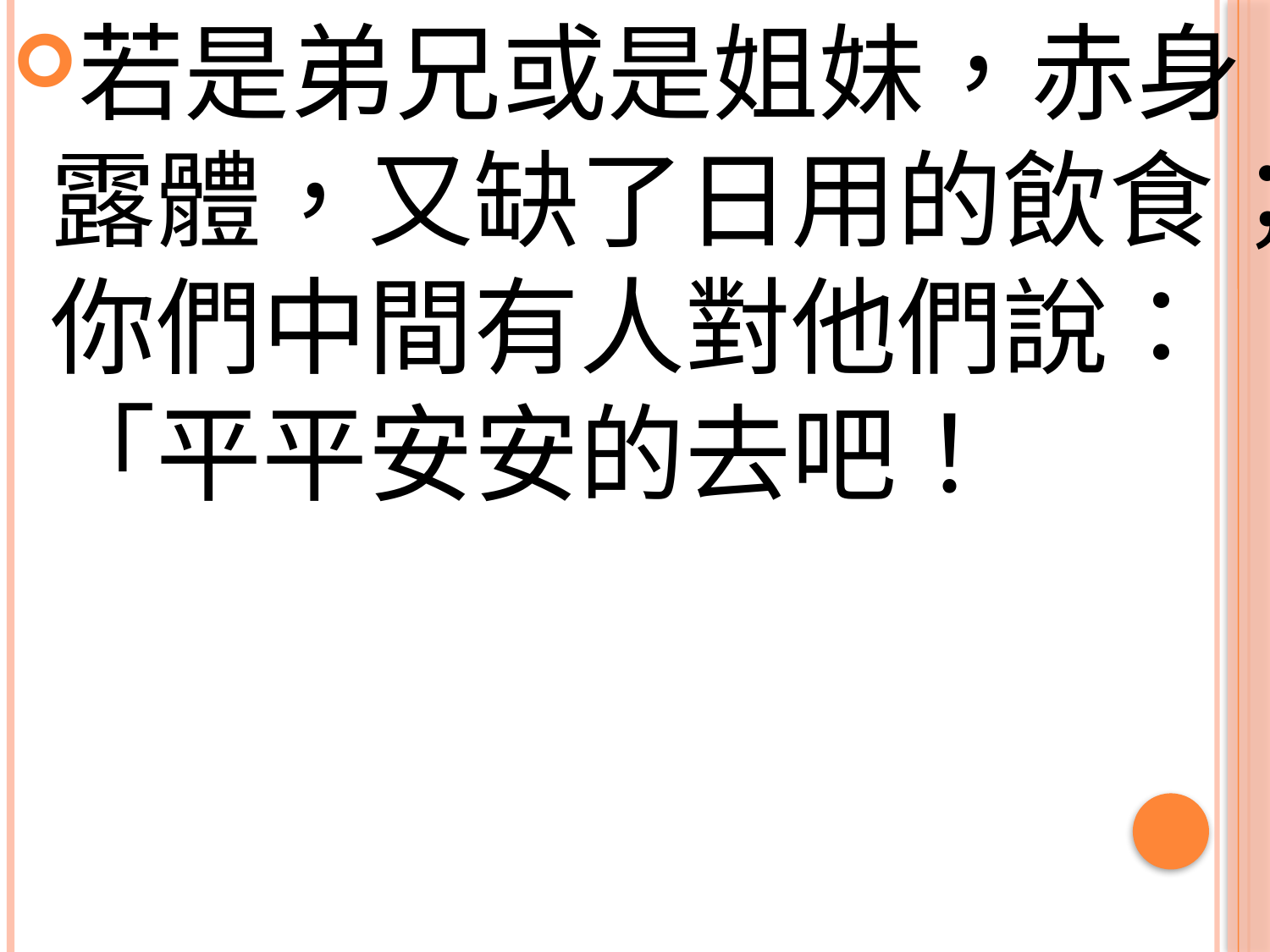

若是弟兄或是姐妹，赤身露體，又缺了日用的飲食；你們中間有人對他們說：「平平安安的去吧！